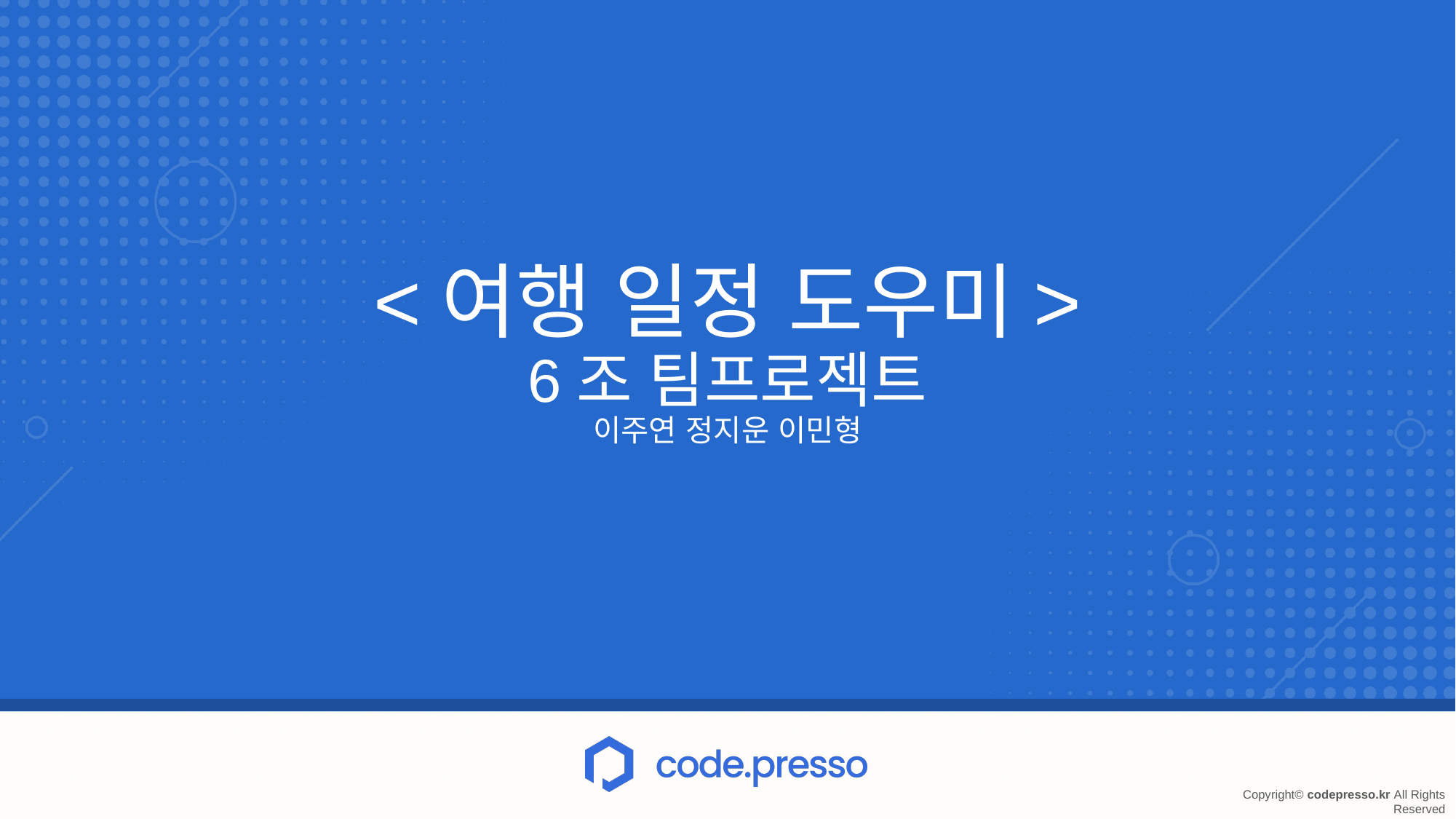

<여행 일정 도우미>
6조 팀프로젝트
이주연 정지운 이민형